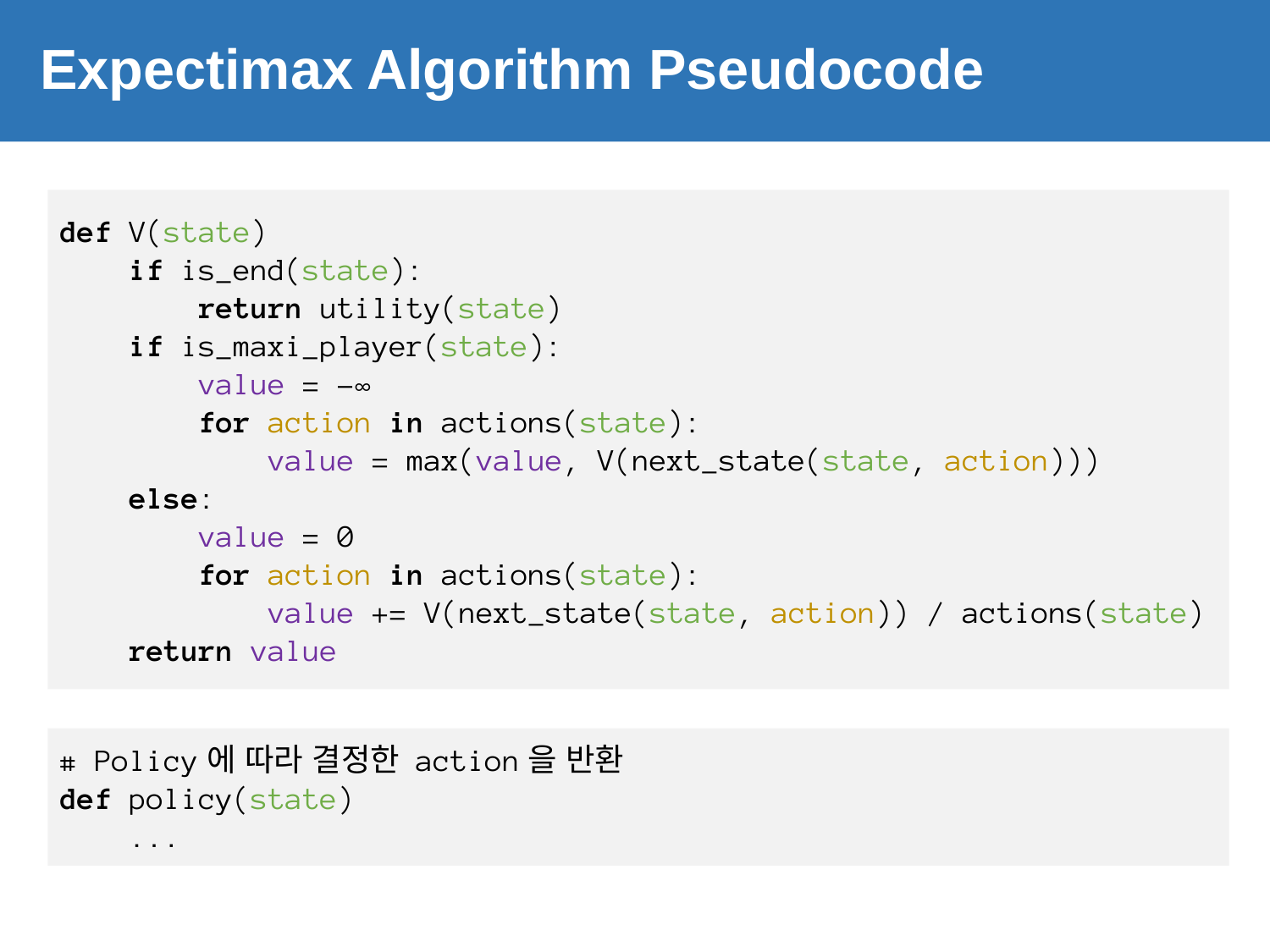

# Expectimax Algorithm Pseudocode
20
def V(state)
    if is_end(state):
        return utility(state)
    if is_maxi_player(state):
        value = -∞
        for action in actions(state):
            value = max(value, V(next_state(state, action)))
    else:
        value = 0
        for action in actions(state):
            value += V(next_state(state, action)) / actions(state)
    return value
# Policy에 따라 결정한 action을 반환
def policy(state)
    ...